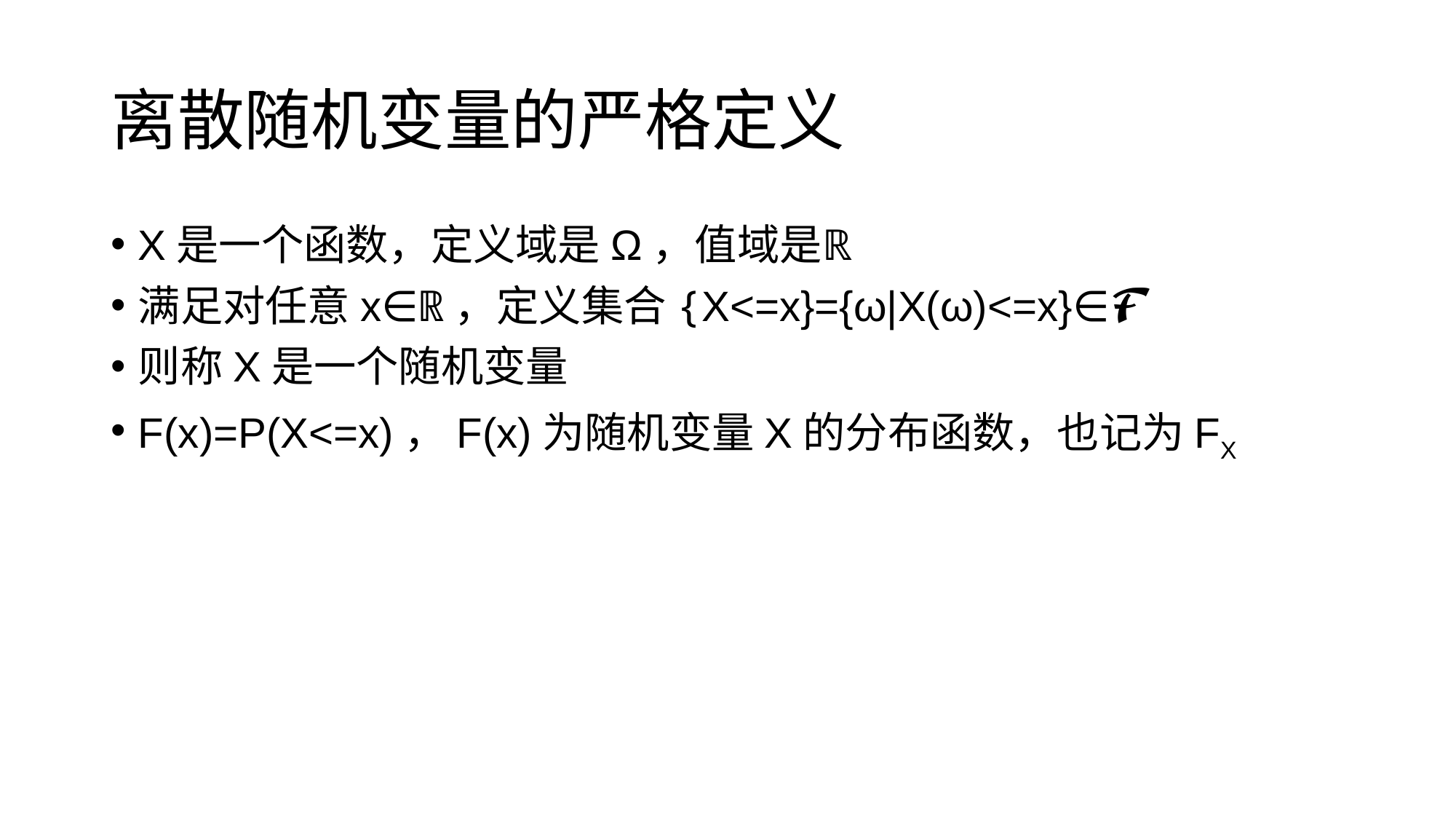

# 离散随机变量的严格定义
X是一个函数，定义域是Ω，值域是ℝ
满足对任意x∈ℝ，定义集合{X<=x}={ω|X(ω)<=x}∈𝓕
则称X是一个随机变量
F(x)=P(X<=x)，F(x)为随机变量X的分布函数，也记为FX